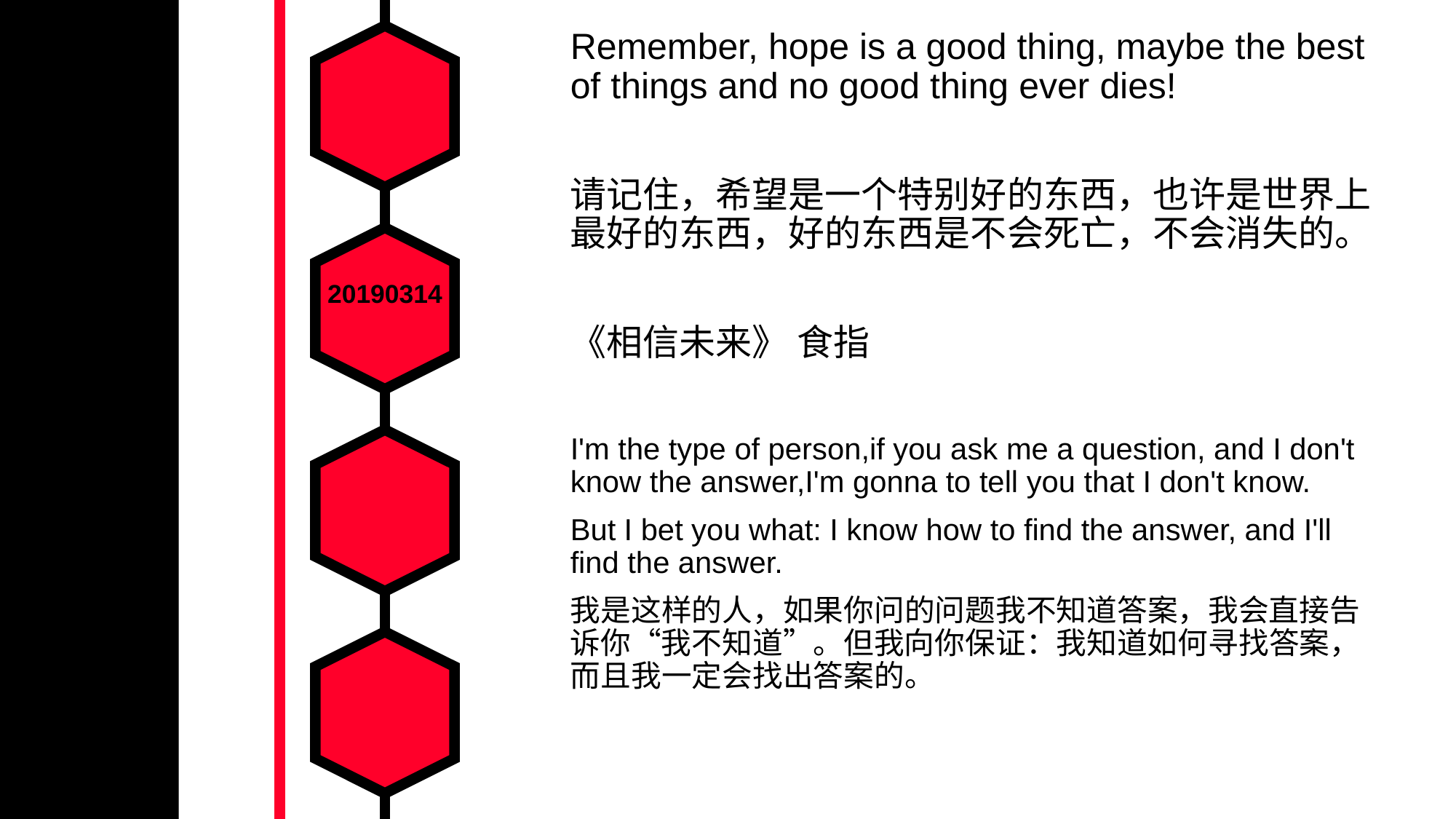

#
Remember, hope is a good thing, maybe the best of things and no good thing ever dies!

请记住，希望是一个特别好的东西，也许是世界上最好的东西，好的东西是不会死亡，不会消失的。

《相信未来》 食指

I'm the type of person,if you ask me a question, and I don't know the answer,I'm gonna to tell you that I don't know.
But I bet you what: I know how to find the answer, and I'll find the answer.
我是这样的人，如果你问的问题我不知道答案，我会直接告诉你“我不知道”。但我向你保证：我知道如何寻找答案，而且我一定会找出答案的。

20190314